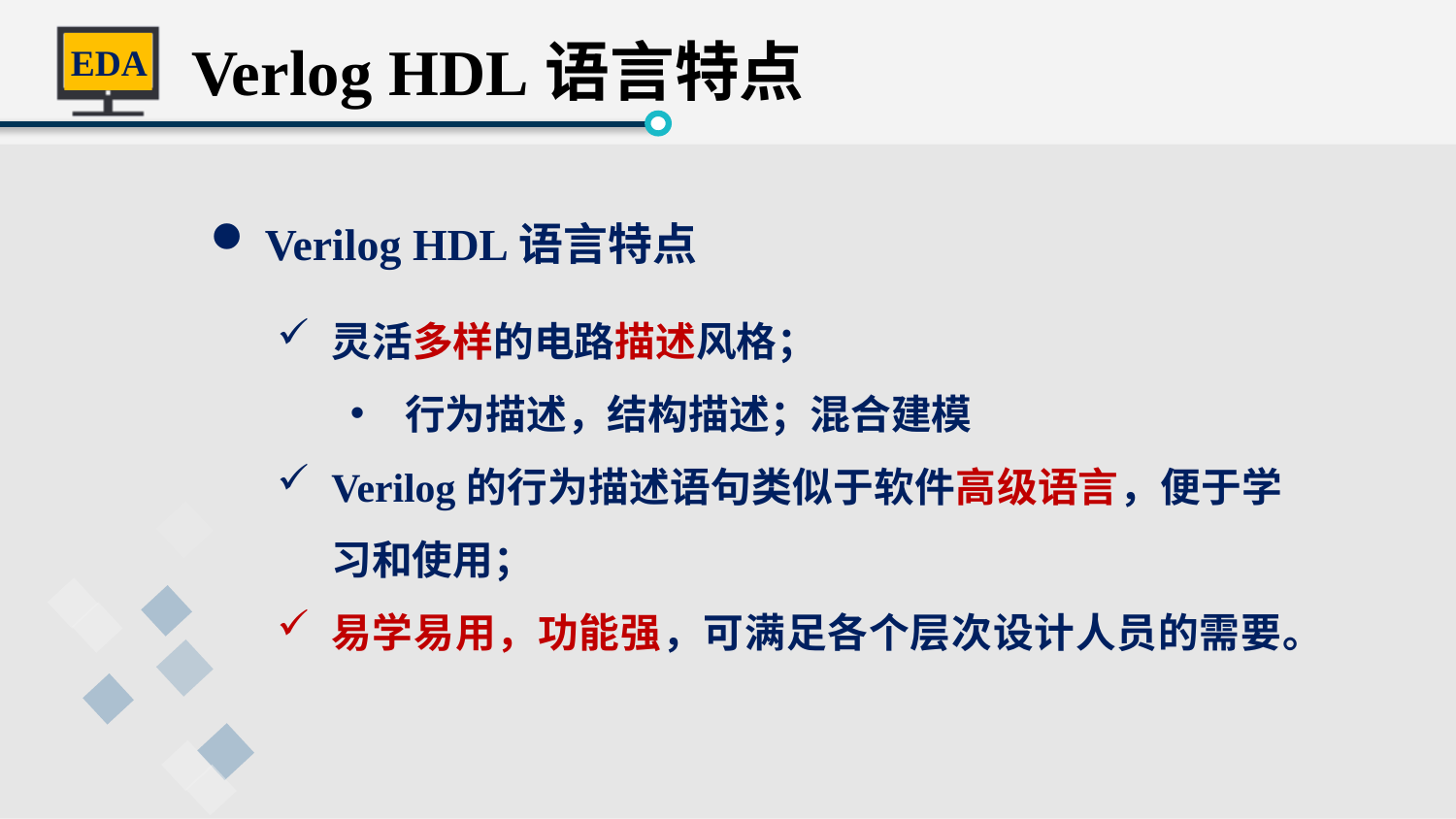

Verlog HDL语言特点
Verilog HDL语言特点
灵活多样的电路描述风格；
行为描述，结构描述；混合建模
Verilog的行为描述语句类似于软件高级语言，便于学习和使用；
易学易用，功能强，可满足各个层次设计人员的需要。